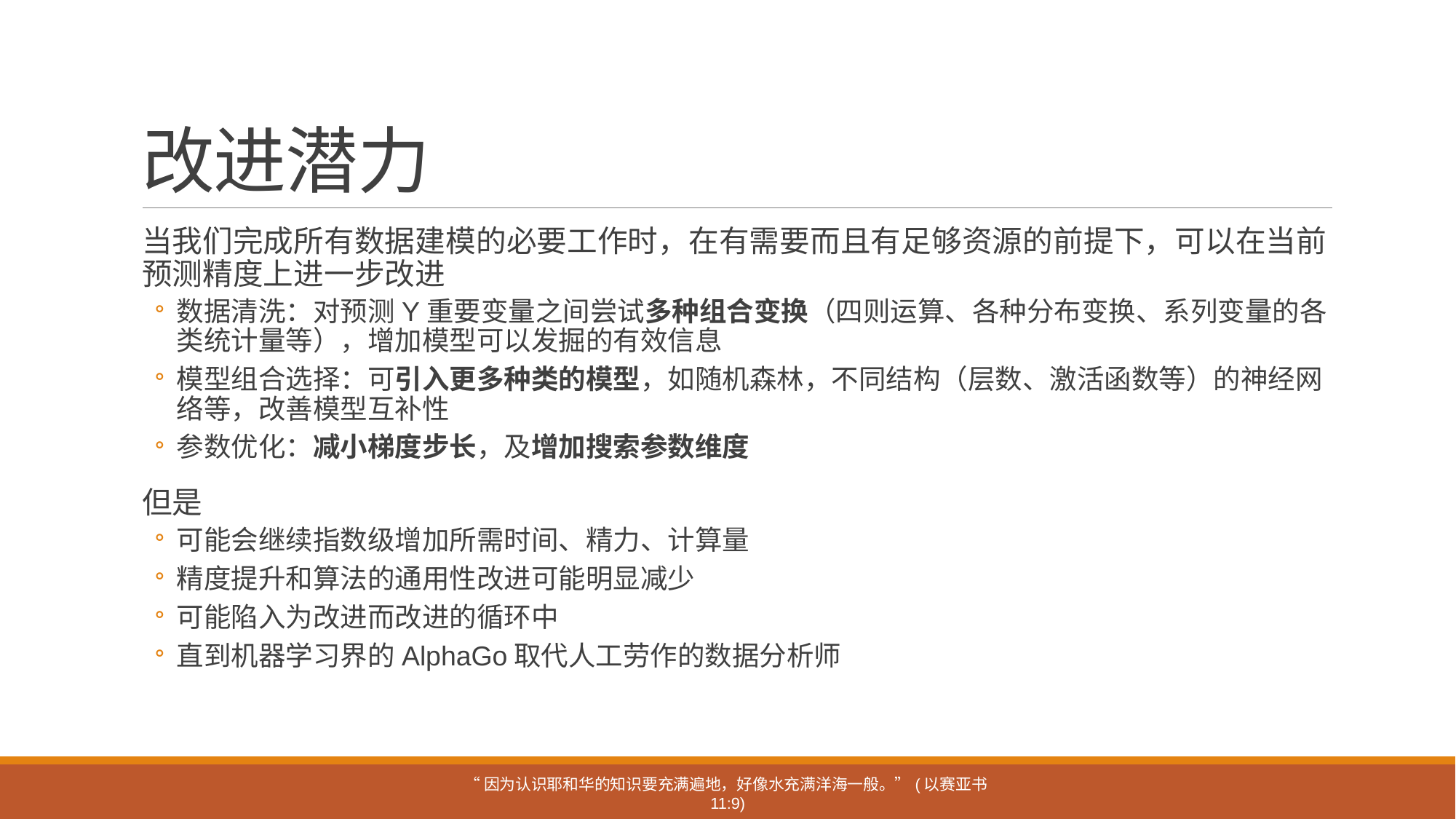

# 改进潜力
当我们完成所有数据建模的必要工作时，在有需要而且有足够资源的前提下，可以在当前预测精度上进一步改进
数据清洗：对预测Y重要变量之间尝试多种组合变换（四则运算、各种分布变换、系列变量的各类统计量等），增加模型可以发掘的有效信息
模型组合选择：可引入更多种类的模型，如随机森林，不同结构（层数、激活函数等）的神经网络等，改善模型互补性
参数优化：减小梯度步长，及增加搜索参数维度
但是
可能会继续指数级增加所需时间、精力、计算量
精度提升和算法的通用性改进可能明显减少
可能陷入为改进而改进的循环中
直到机器学习界的AlphaGo取代人工劳作的数据分析师
“因为认识耶和华的知识要充满遍地，好像水充满洋海一般。”(以赛亚书11:9)